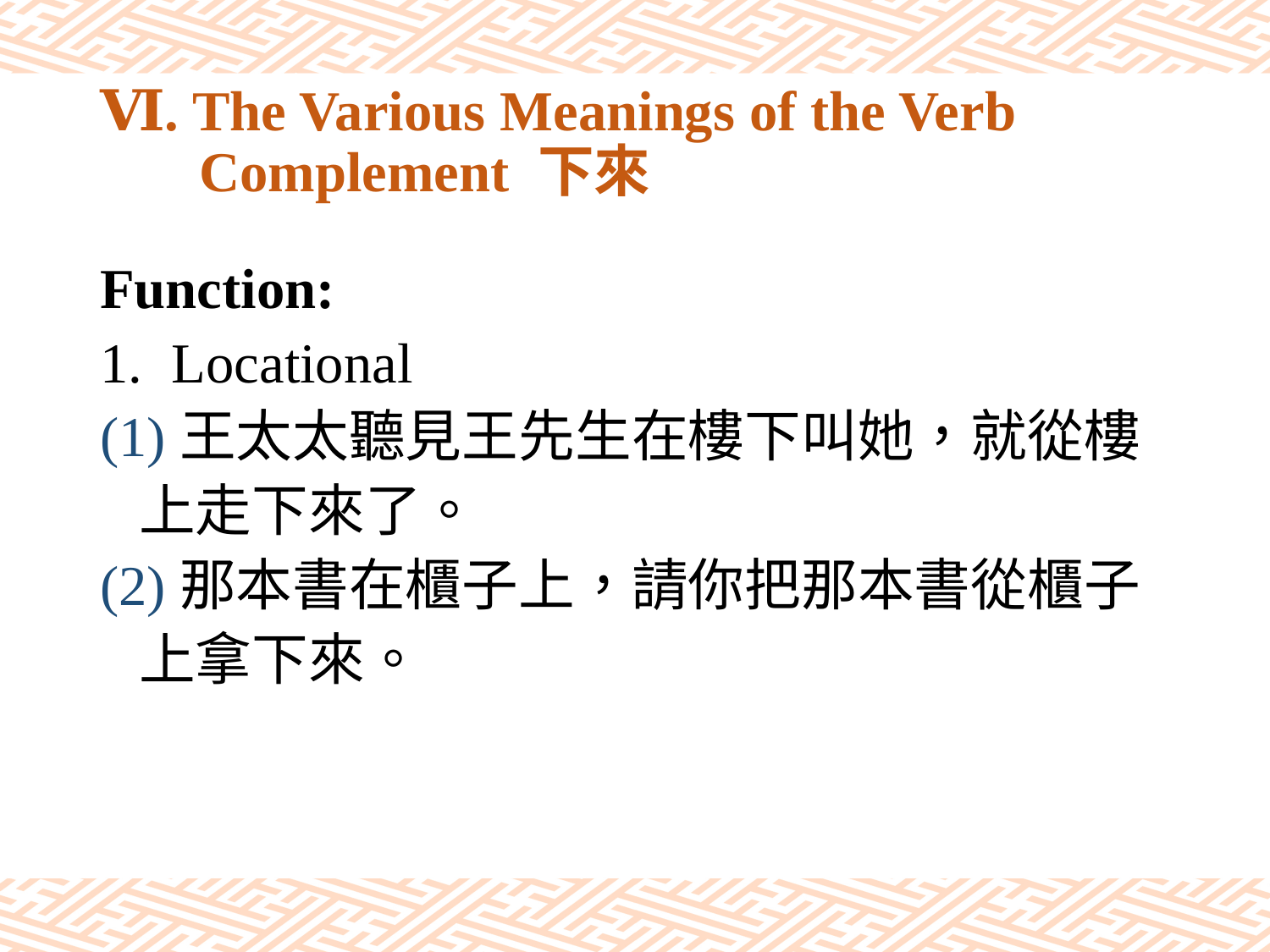

# Ⅵ. The Various Meanings of the Verb Complement 下來
Function:
Locational
(1)王太太聽見王先生在樓下叫她，就從樓
  上走下來了。
(2)那本書在櫃子上，請你把那本書從櫃子
  上拿下來。